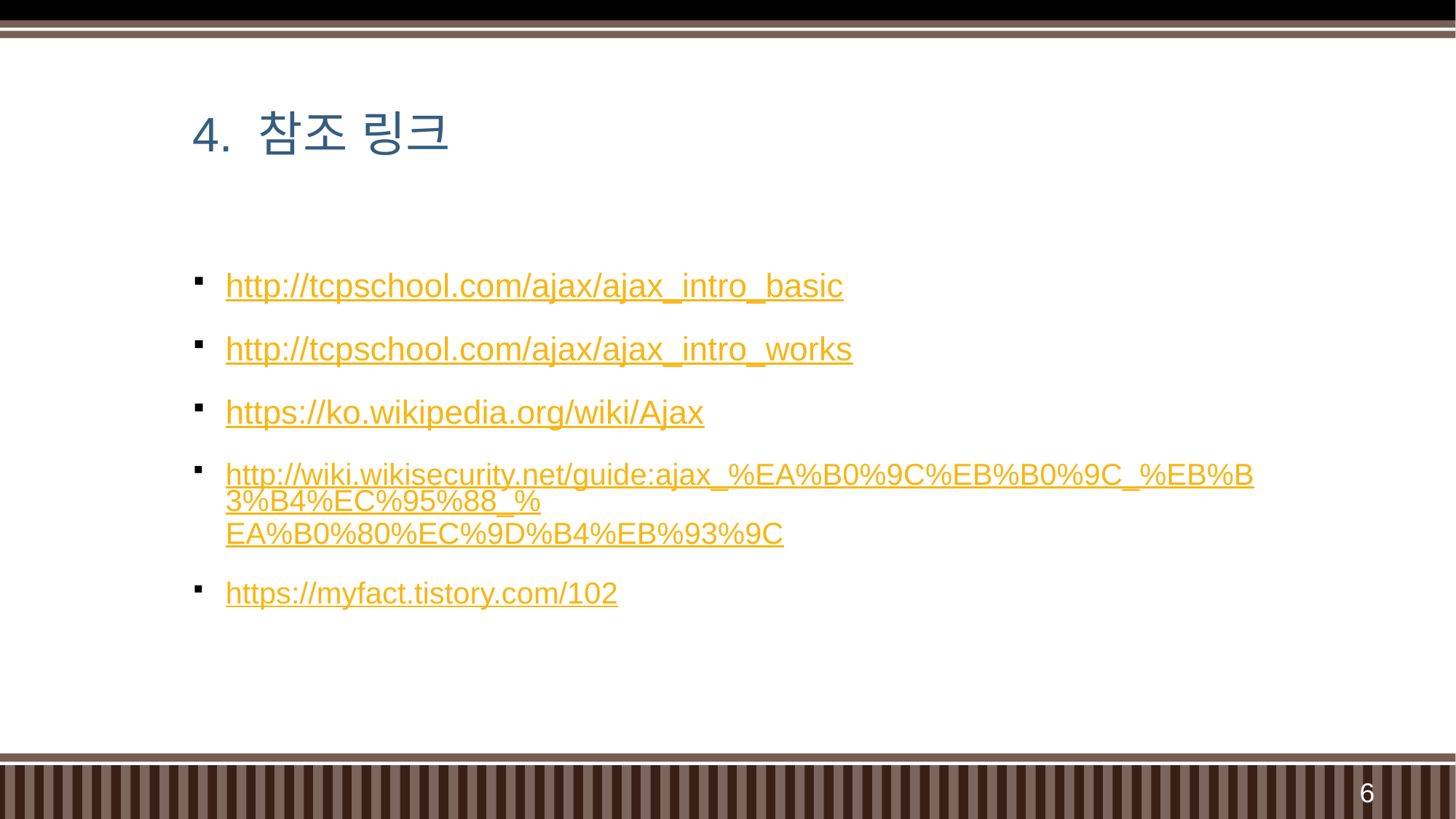

# 4. 참조 링크
http://tcpschool.com/ajax/ajax_intro_basic
http://tcpschool.com/ajax/ajax_intro_works
https://ko.wikipedia.org/wiki/Ajax
http://wiki.wikisecurity.net/guide:ajax_%EA%B0%9C%EB%B0%9C_%EB%B3%B4%EC%95%88_%EA%B0%80%EC%9D%B4%EB%93%9C
https://myfact.tistory.com/102
6